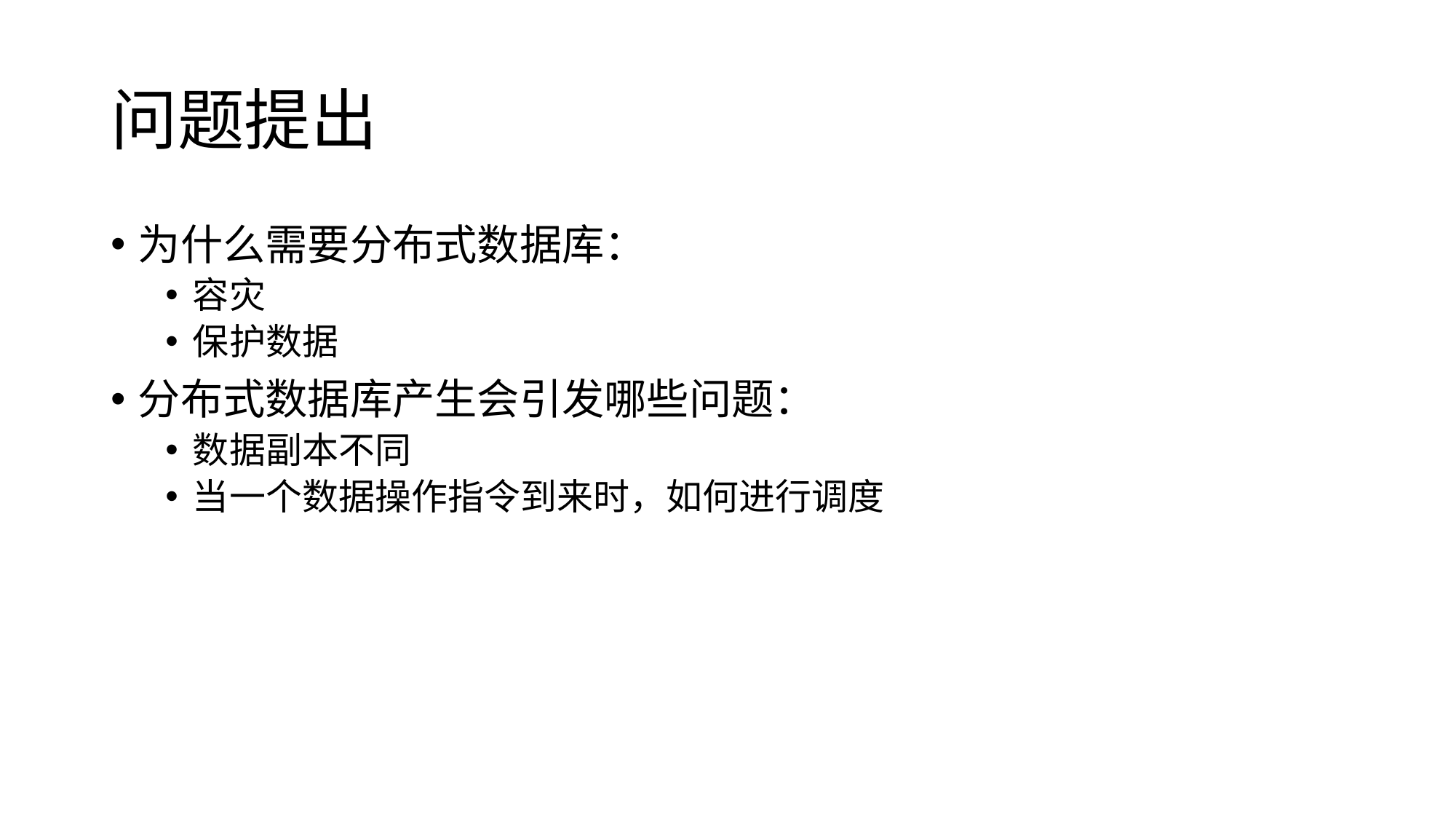

# 问题提出
为什么需要分布式数据库：
容灾
保护数据
分布式数据库产生会引发哪些问题：
数据副本不同
当一个数据操作指令到来时，如何进行调度